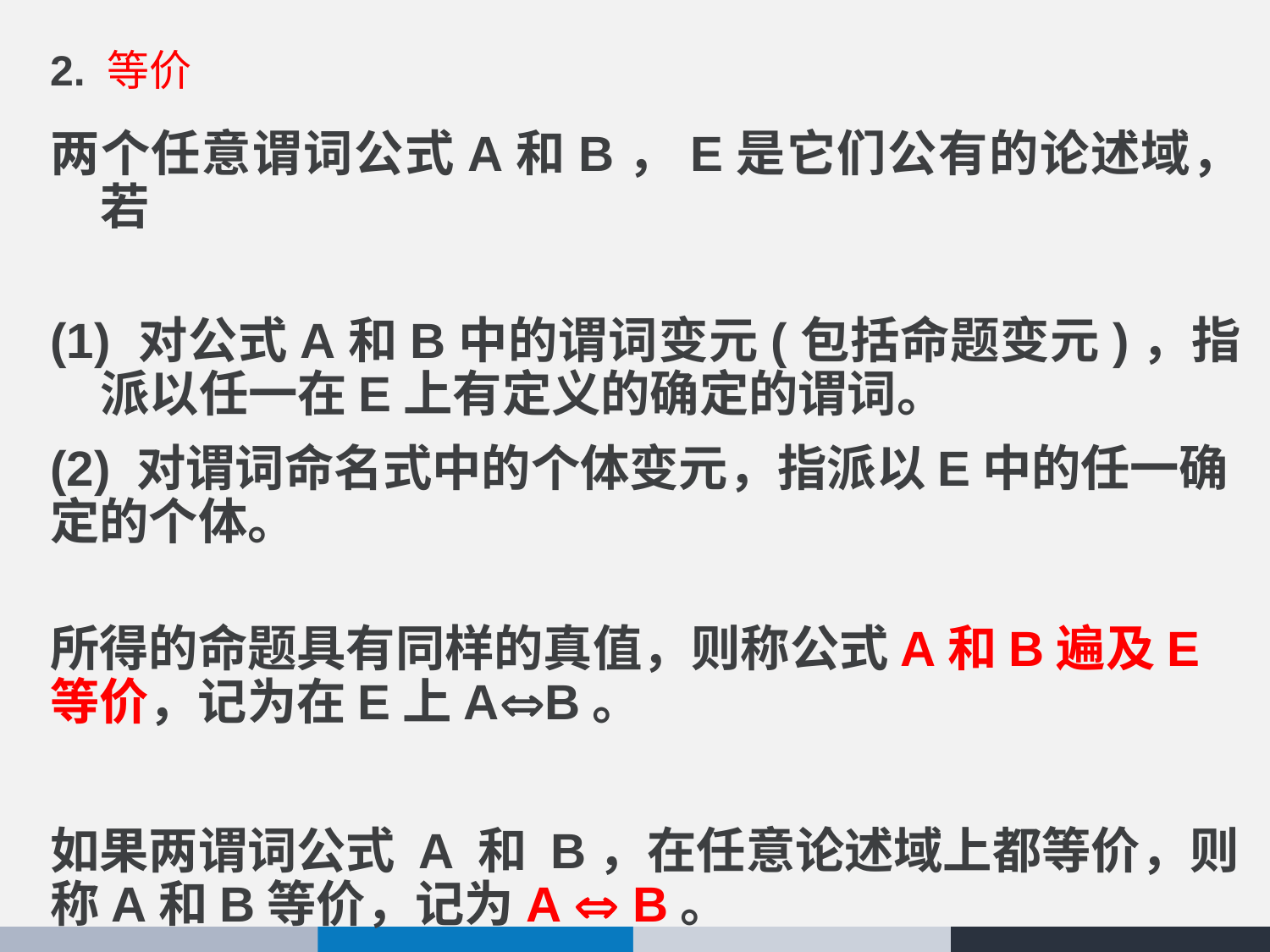

2. 等价
两个任意谓词公式A和B，E是它们公有的论述域，若
(1) 对公式A和B中的谓词变元(包括命题变元)，指派以任一在E上有定义的确定的谓词。
(2) 对谓词命名式中的个体变元，指派以E中的任一确定的个体。
所得的命题具有同样的真值，则称公式A和B遍及E等价，记为在E上A⇔B。

如果两谓词公式 A 和 B，在任意论述域上都等价，则称A和B等价，记为A ⇔ B。